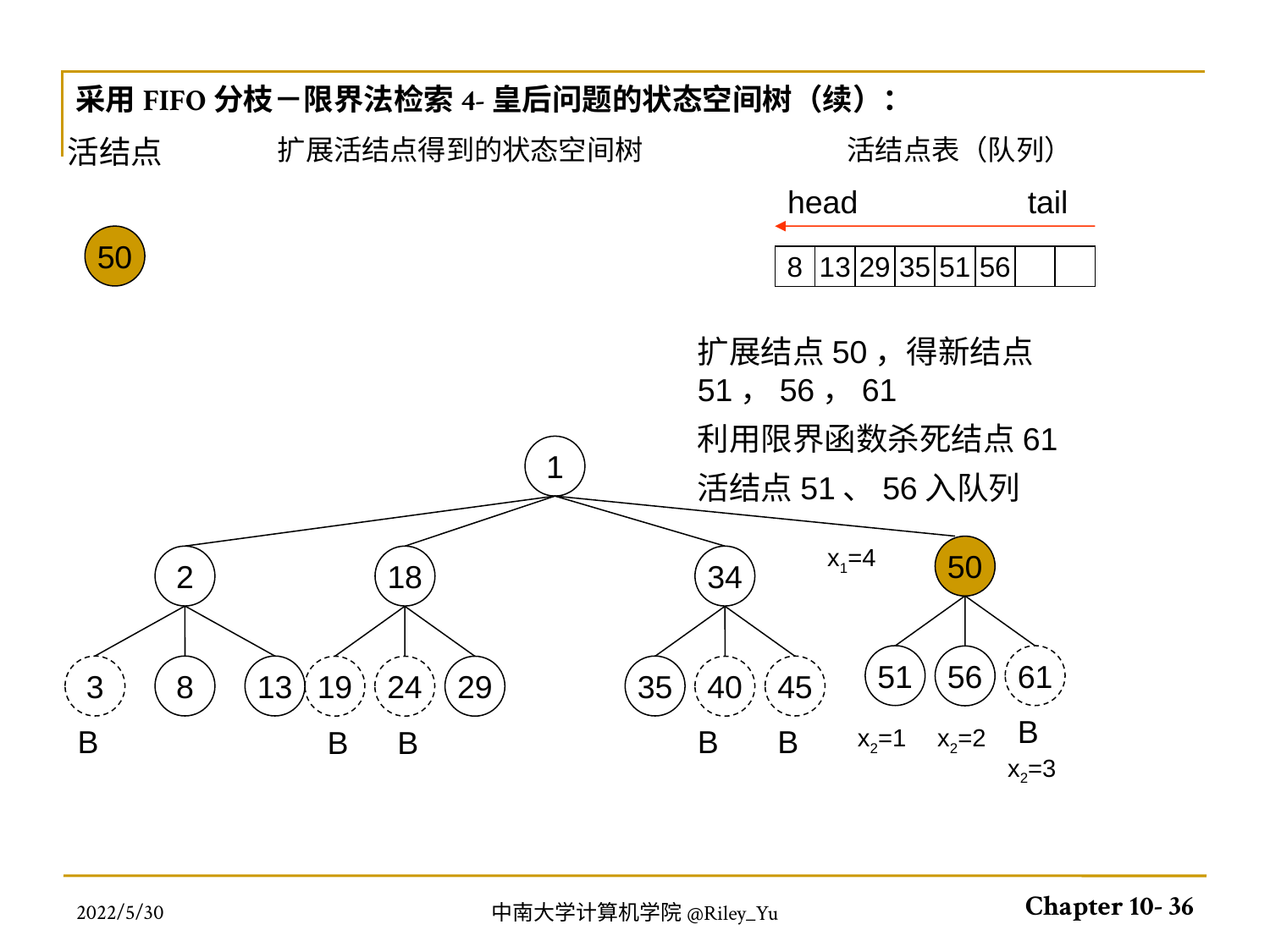

# 采用FIFO分枝－限界法检索4-皇后问题的状态空间树（续）：
活结点
扩展活结点得到的状态空间树
活结点表（队列）
head
tail
50

8
13
29
35
51
56

扩展结点50，得新结点51，56，61
利用限界函数杀死结点61
活结点51、56入队列
1

x1=4
50
2
18
34

51
61
56
3
8
13
35
45
19
24
29
40
B
B
B
B
x2=1
x2=2
B
B
x2=3
2022/5/30
Chapter 10- 36
中南大学计算机学院@Riley_Yu